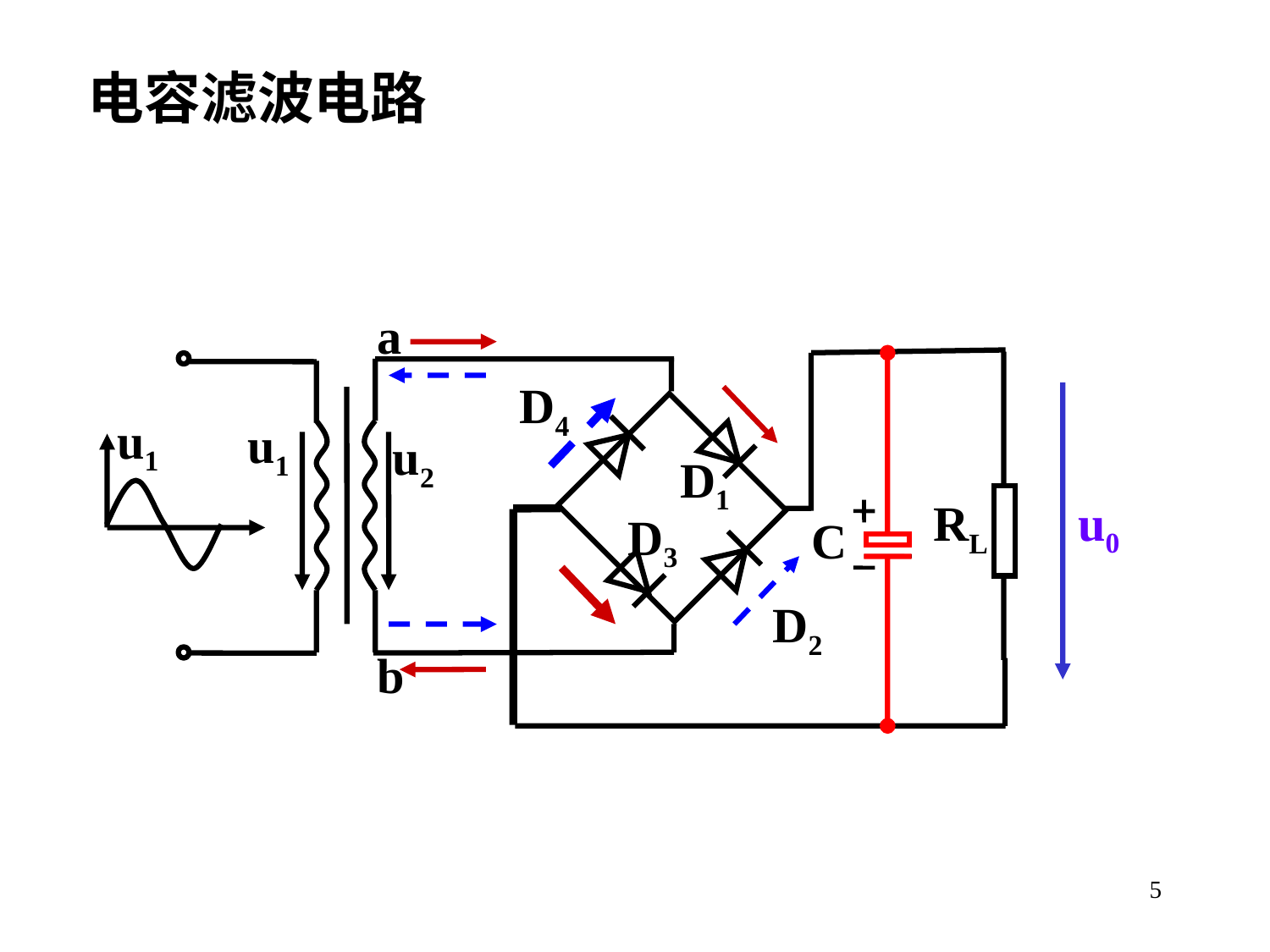

电容滤波电路
a

D4

u1
u1

u2

D1

u0
RL

D3

C

D2

b

5